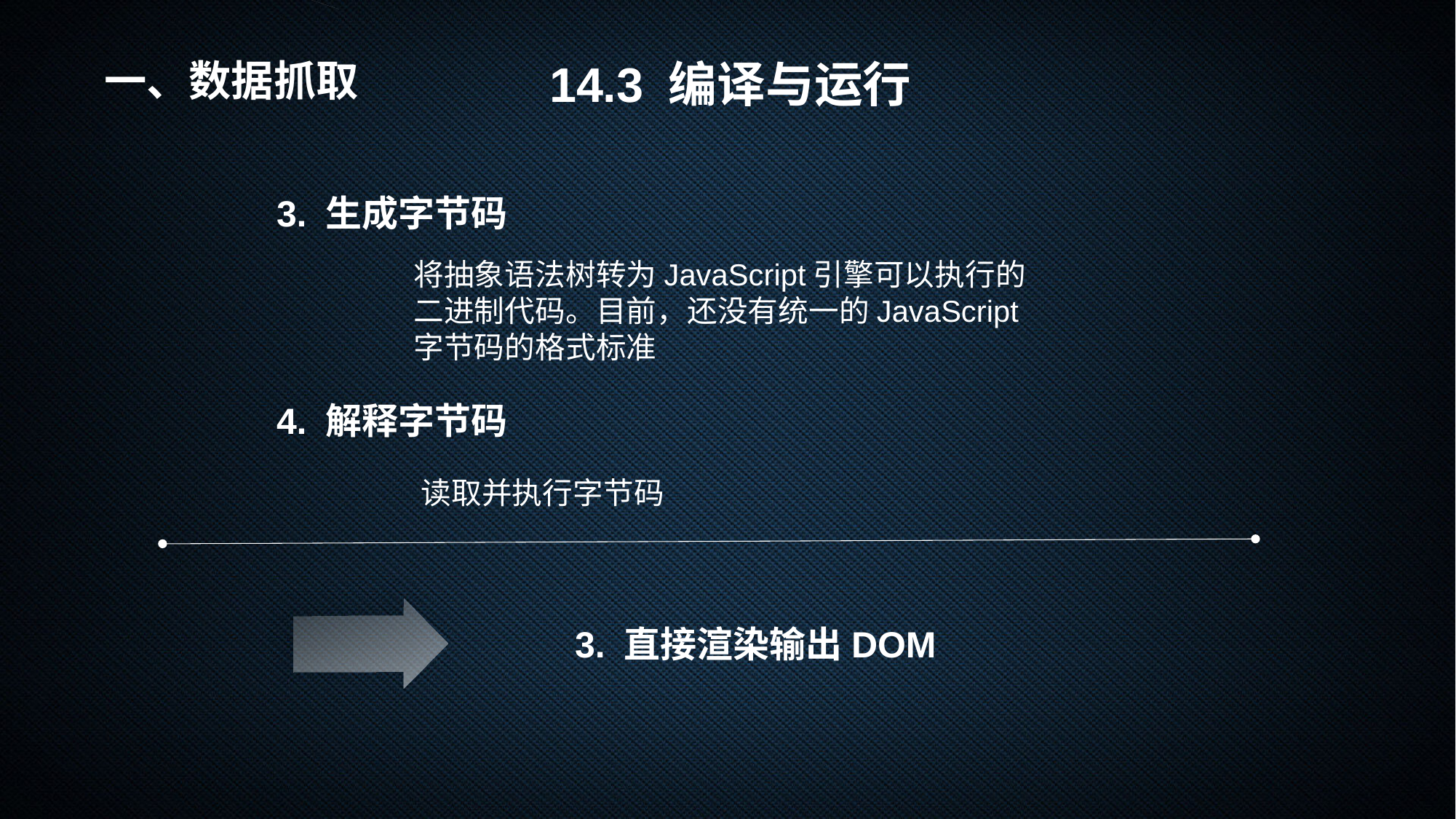

一、数据抓取
14.3 编译与运行
3. 生成字节码

将抽象语法树转为JavaScript引擎可以执行的二进制代码。目前，还没有统一的JavaScript字节码的格式标准
4. 解释字节码
读取并执行字节码

3. 直接渲染输出DOM